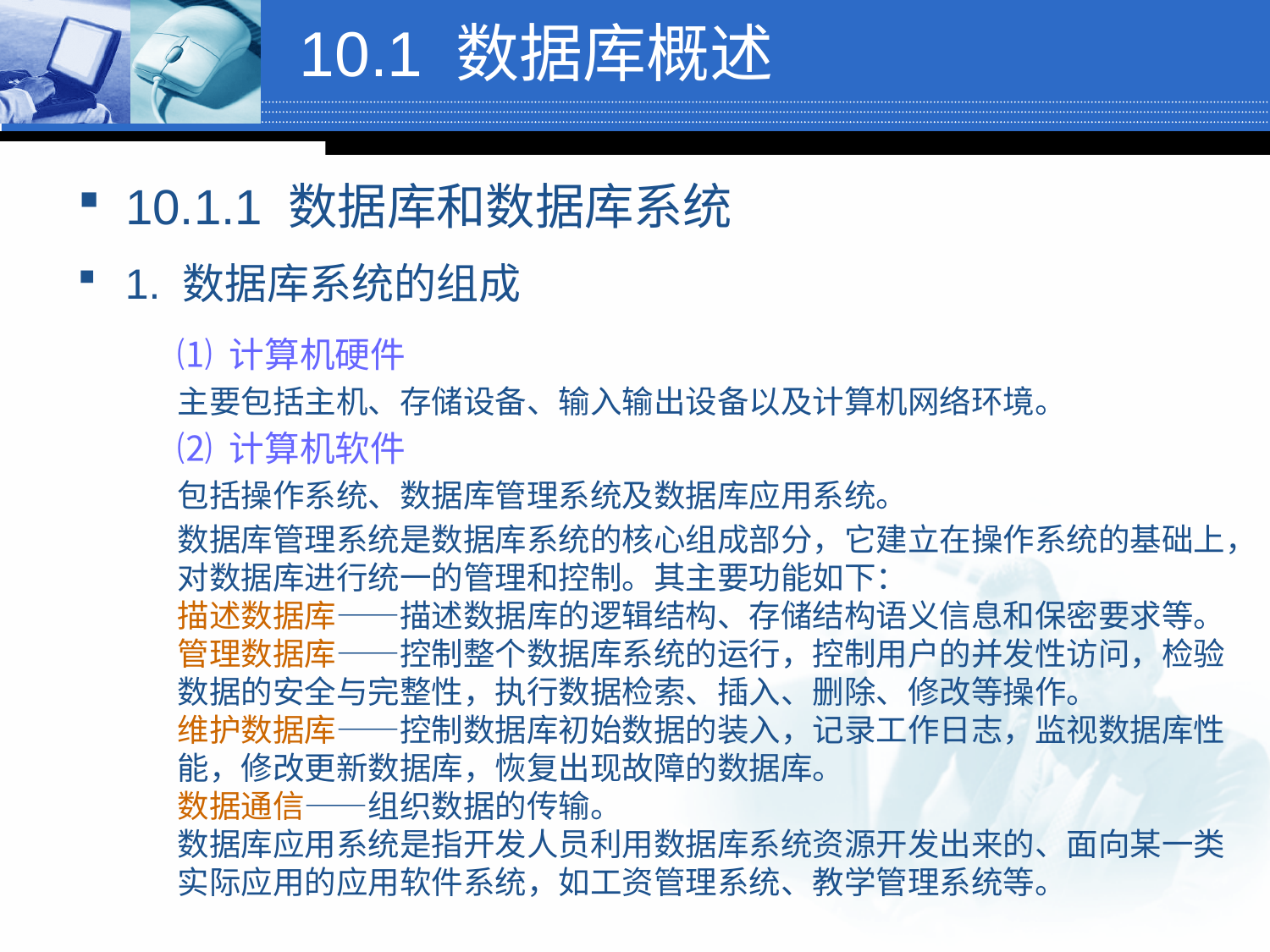

# 10.1 数据库概述
10.1.1 数据库和数据库系统
1. 数据库系统的组成
⑴ 计算机硬件
主要包括主机、存储设备、输入输出设备以及计算机网络环境。
⑵ 计算机软件
包括操作系统、数据库管理系统及数据库应用系统。
数据库管理系统是数据库系统的核心组成部分，它建立在操作系统的基础上，对数据库进行统一的管理和控制。其主要功能如下：
描述数据库——描述数据库的逻辑结构、存储结构语义信息和保密要求等。
管理数据库——控制整个数据库系统的运行，控制用户的并发性访问，检验数据的安全与完整性，执行数据检索、插入、删除、修改等操作。
维护数据库——控制数据库初始数据的装入，记录工作日志，监视数据库性能，修改更新数据库，恢复出现故障的数据库。
数据通信——组织数据的传输。
数据库应用系统是指开发人员利用数据库系统资源开发出来的、面向某一类实际应用的应用软件系统，如工资管理系统、教学管理系统等。